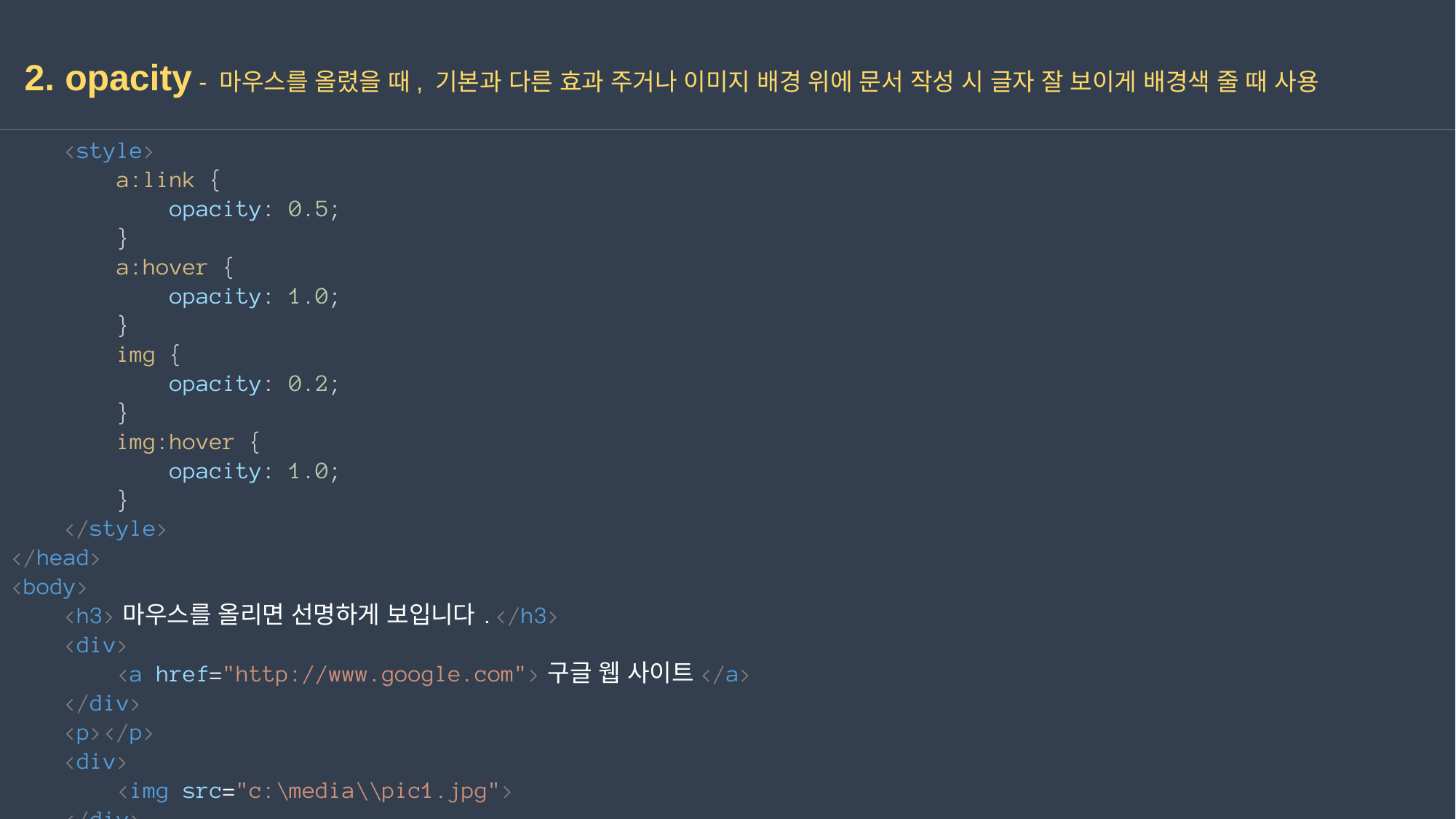

2. opacity - 마우스를 올렸을 때, 기본과 다른 효과 주거나 이미지 배경 위에 문서 작성 시 글자 잘 보이게 배경색 줄 때 사용
    <style>
        a:link {
            opacity: 0.5;
        }
        a:hover {
            opacity: 1.0;
        }
        img {
            opacity: 0.2;
        }
        img:hover {
            opacity: 1.0;
        }
    </style>
</head>
<body>
    <h3>마우스를 올리면 선명하게 보입니다.</h3>
    <div>
        <a href="http://www.google.com">구글 웹 사이트</a>
    </div>
    <p></p>
    <div>
        <img src="c:\media\\pic1.jpg">
    </div>

2023-02-17
권민지